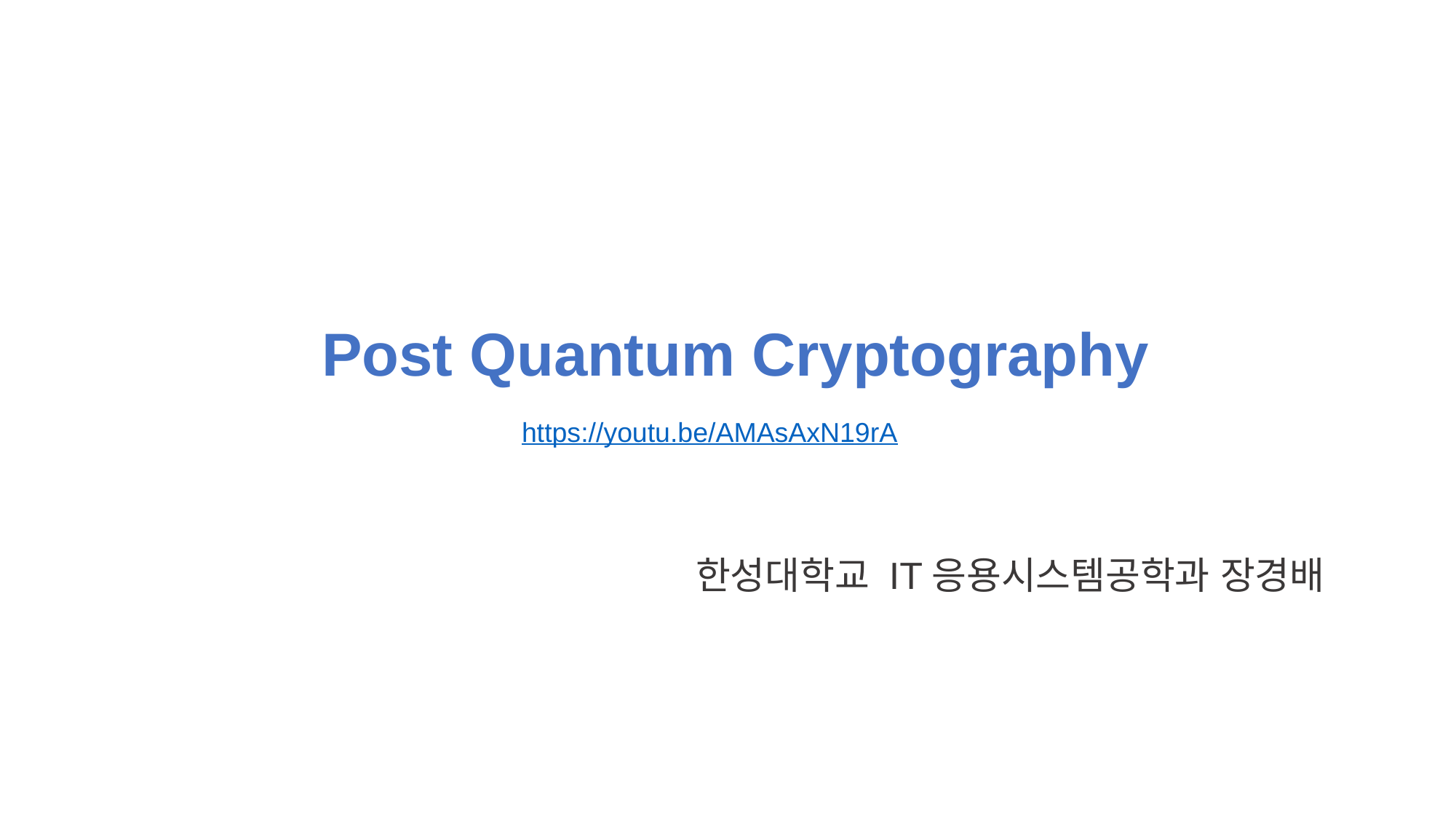

Post Quantum Cryptography

                                         한성대학교 IT응용시스템공학과 장경배

 https://youtu.be/AMAsAxN19rA